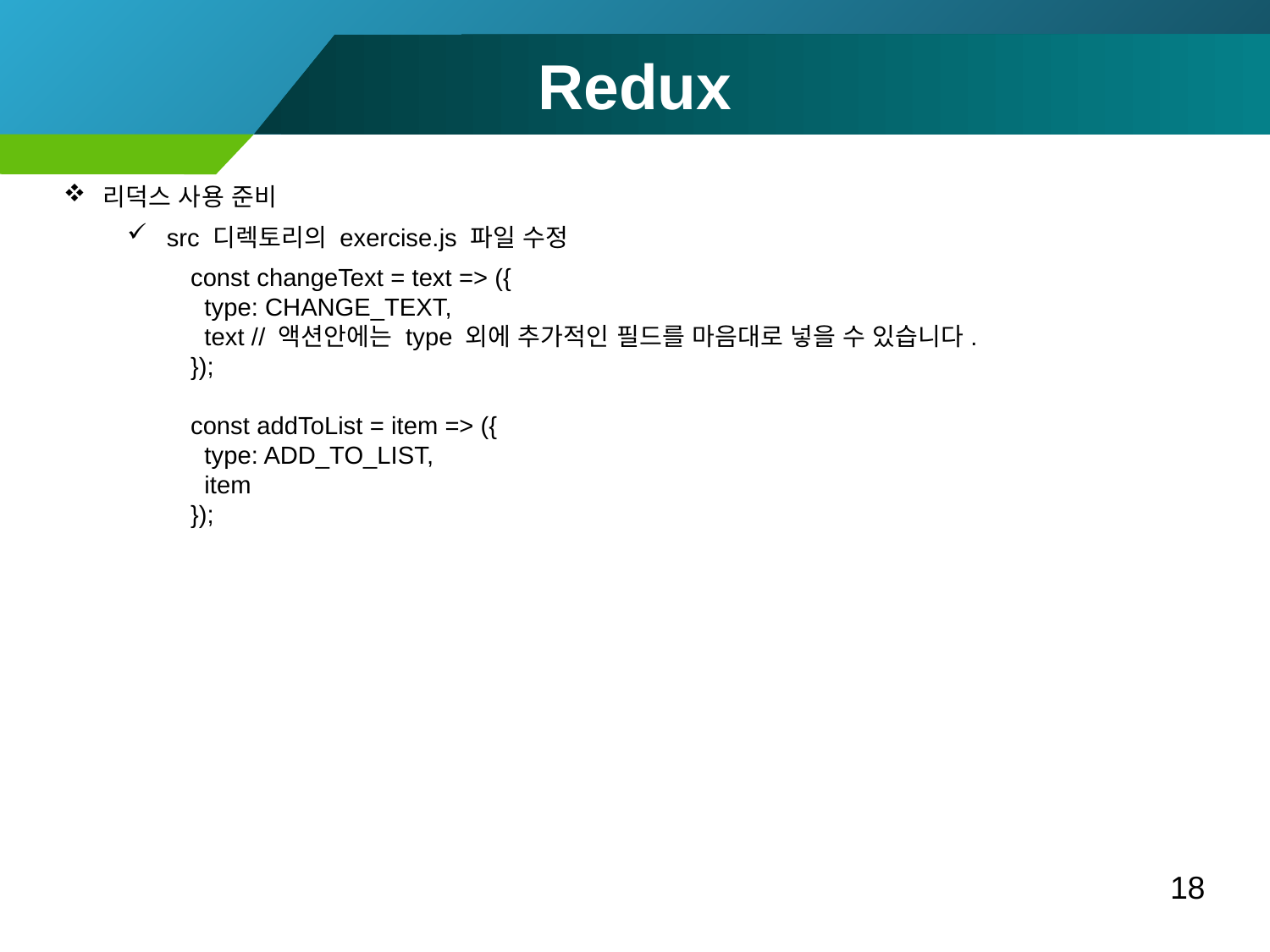

Redux
리덕스 사용 준비
src 디렉토리의 exercise.js 파일 수정
const changeText = text => ({
  type: CHANGE_TEXT,
  text // 액션안에는 type 외에 추가적인 필드를 마음대로 넣을 수 있습니다.
});

const addToList = item => ({
  type: ADD_TO_LIST,
  item
});

18